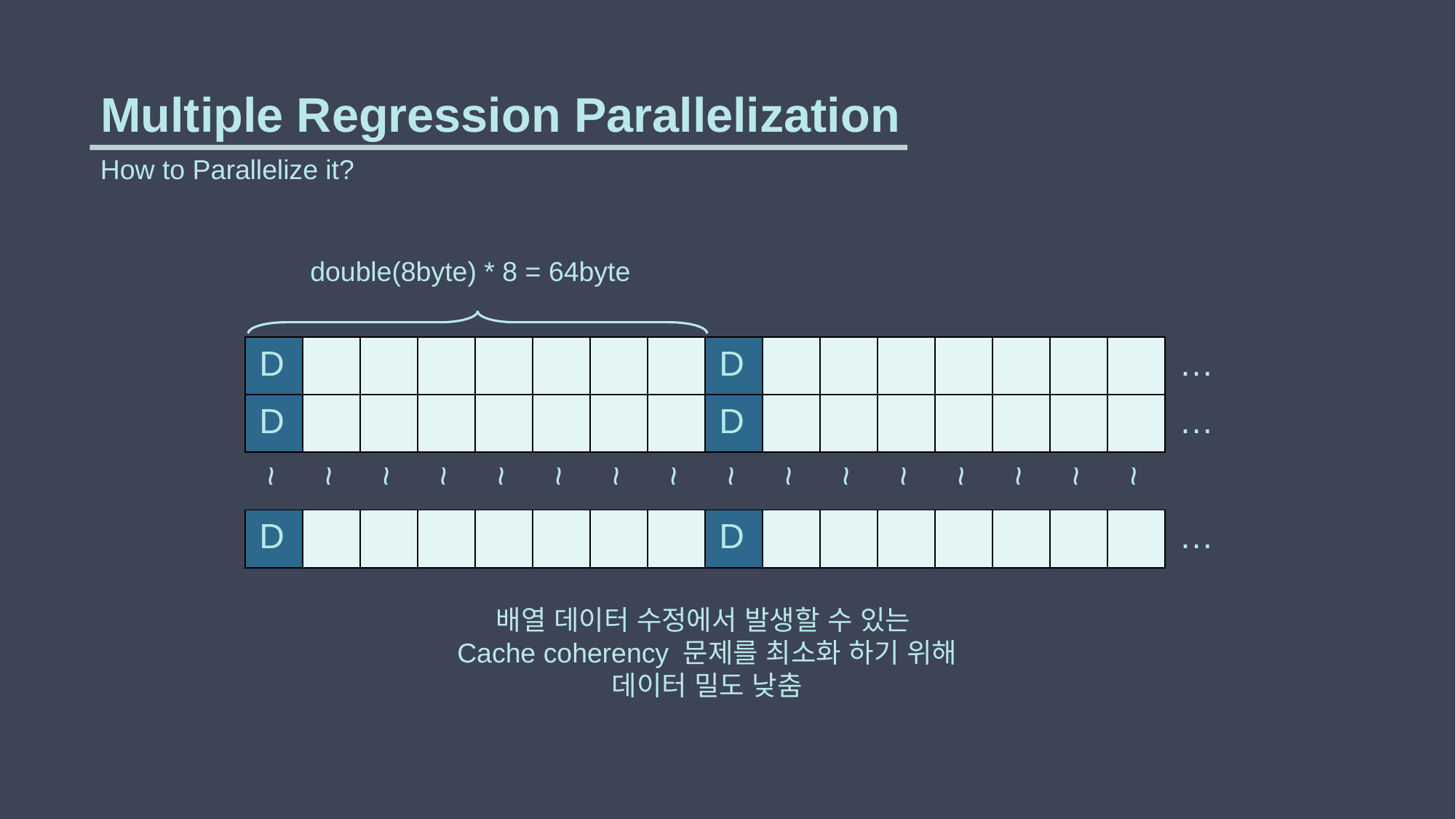

Multiple Regression Parallelization

How to Parallelize it?
double(8byte) * 8 = 64byte
| D |  |  |  |  |  |  |  | D |  |  |  |  |  |  |  | … |
| --- | --- | --- | --- | --- | --- | --- | --- | --- | --- | --- | --- | --- | --- | --- | --- | --- |
| D |  |  |  |  |  |  |  | D |  |  |  |  |  |  |  | … |
| ~ | ~ | ~ | ~ | ~ | ~ | ~ | ~ | ~ | ~ | ~ | ~ | ~ | ~ | ~ | ~ |  |
| D |  |  |  |  |  |  |  | D |  |  |  |  |  |  |  | … |
배열 데이터 수정에서 발생할 수 있는
Cache coherency 문제를 최소화 하기 위해
데이터 밀도 낮춤